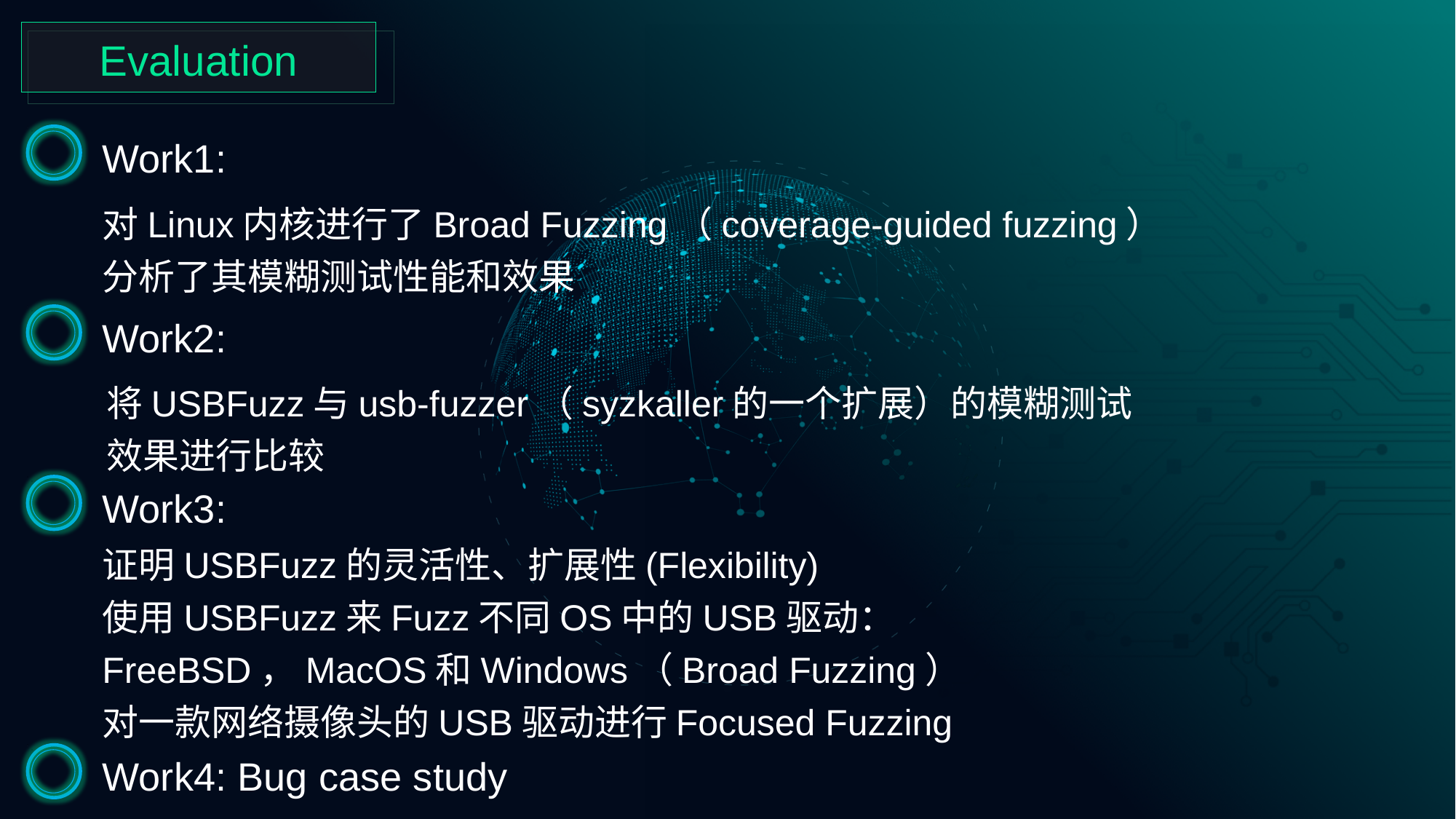

Evaluation

Work1:
对Linux内核进行了Broad Fuzzing（coverage-guided fuzzing）
分析了其模糊测试性能和效果

Work2:
将USBFuzz与usb-fuzzer（syzkaller的一个扩展）的模糊测试效果进行比较

Work3:
证明USBFuzz的灵活性、扩展性(Flexibility)
使用USBFuzz来Fuzz不同OS中的USB驱动：FreeBSD，MacOS和Windows（Broad Fuzzing）
对一款网络摄像头的USB驱动进行Focused Fuzzing

Work4: Bug case study